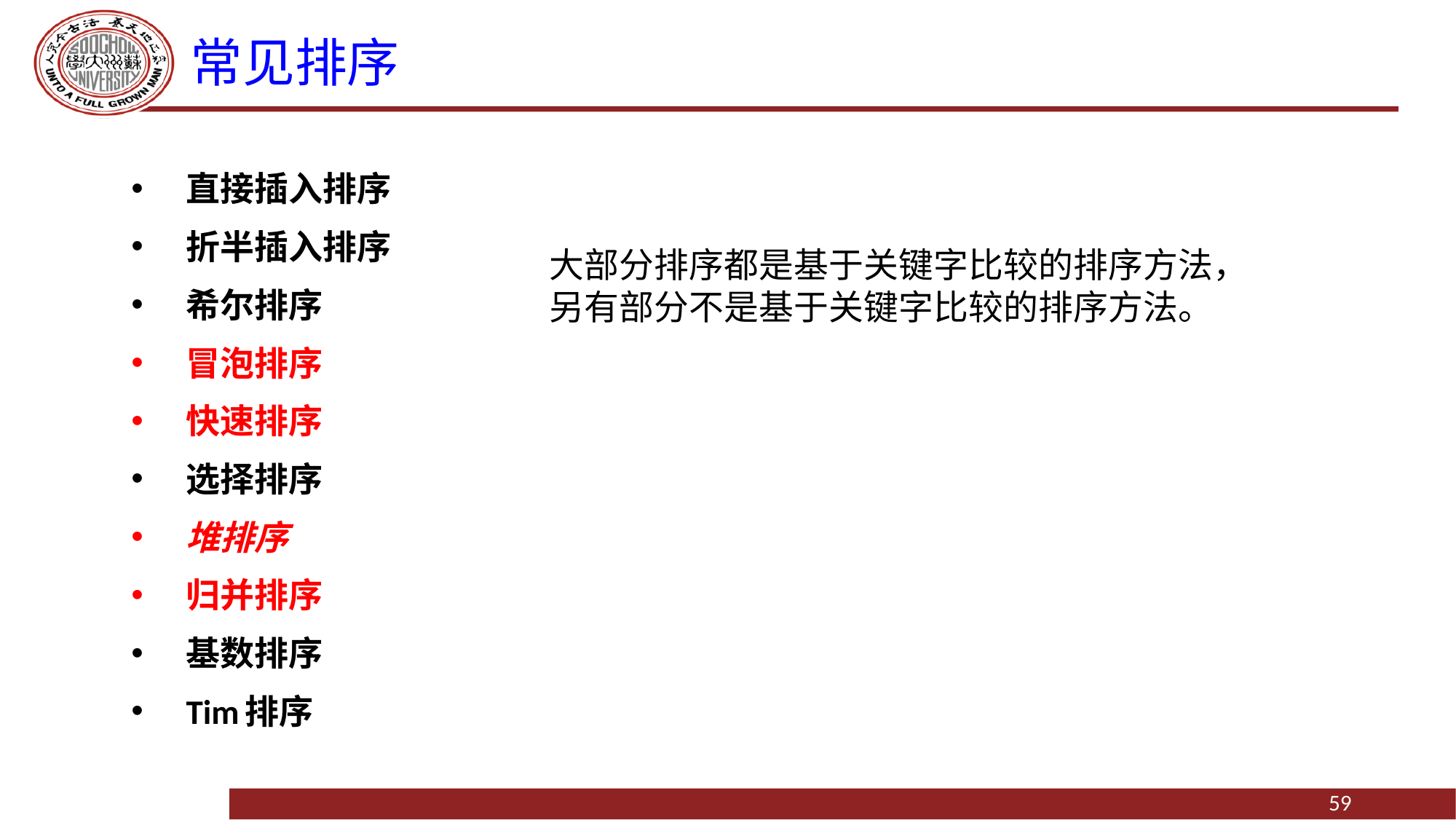

# 常见排序
直接插入排序
折半插入排序
希尔排序
冒泡排序
快速排序
选择排序
堆排序
归并排序
基数排序
Tim排序
大部分排序都是基于关键字比较的排序方法，另有部分不是基于关键字比较的排序方法。
59